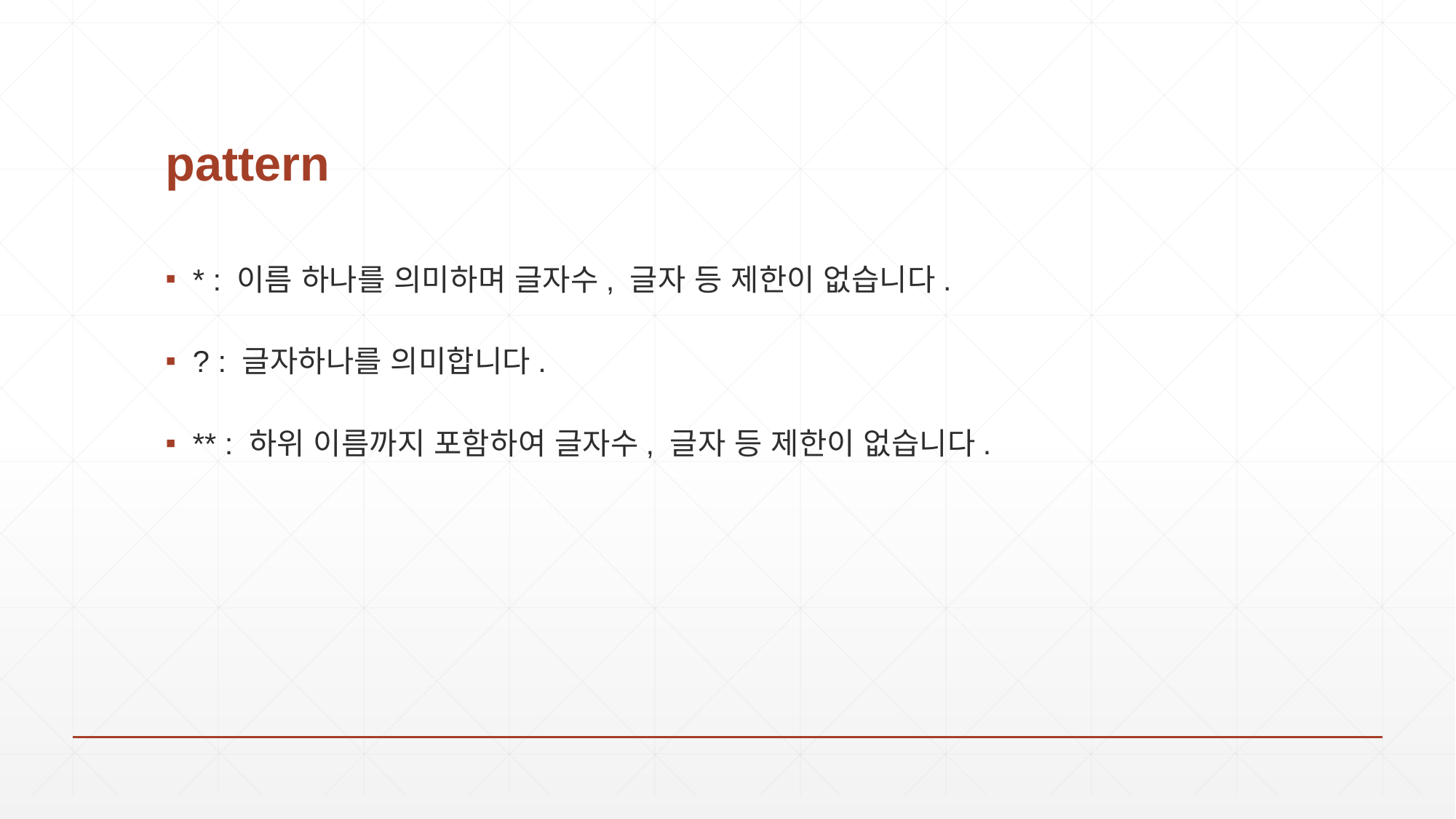

# pattern
* : 이름 하나를 의미하며 글자수, 글자 등 제한이 없습니다.
? : 글자하나를 의미합니다.
** : 하위 이름까지 포함하여 글자수, 글자 등 제한이 없습니다.